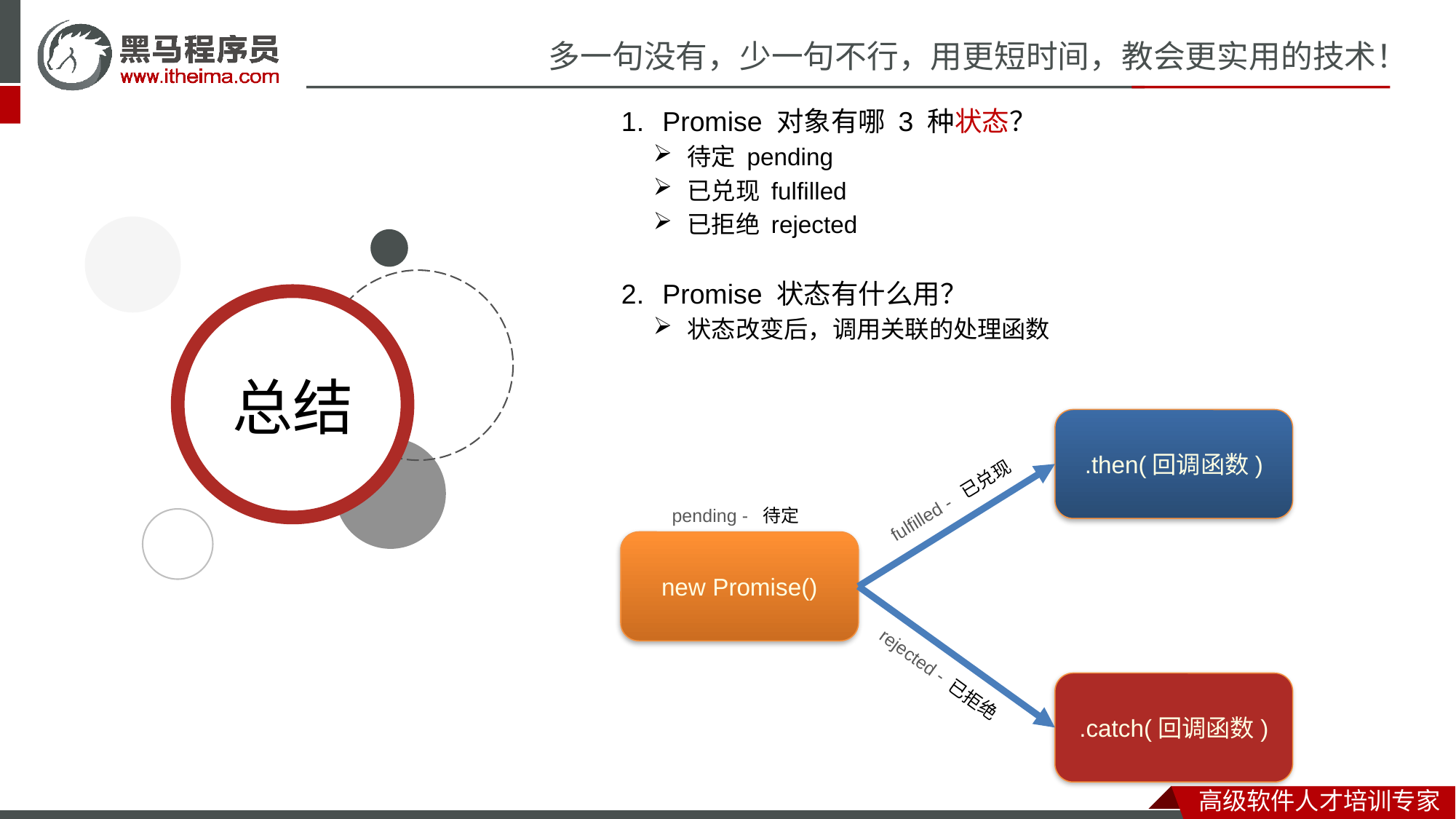

Promise 对象有哪 3 种状态？
待定 pending
已兑现 fulfilled
已拒绝 rejected
Promise 状态有什么用？
状态改变后，调用关联的处理函数

.then(回调函数)
fulfilled -  已兑现
pending -  待定
new Promise()
rejected - 已拒绝
.catch(回调函数)